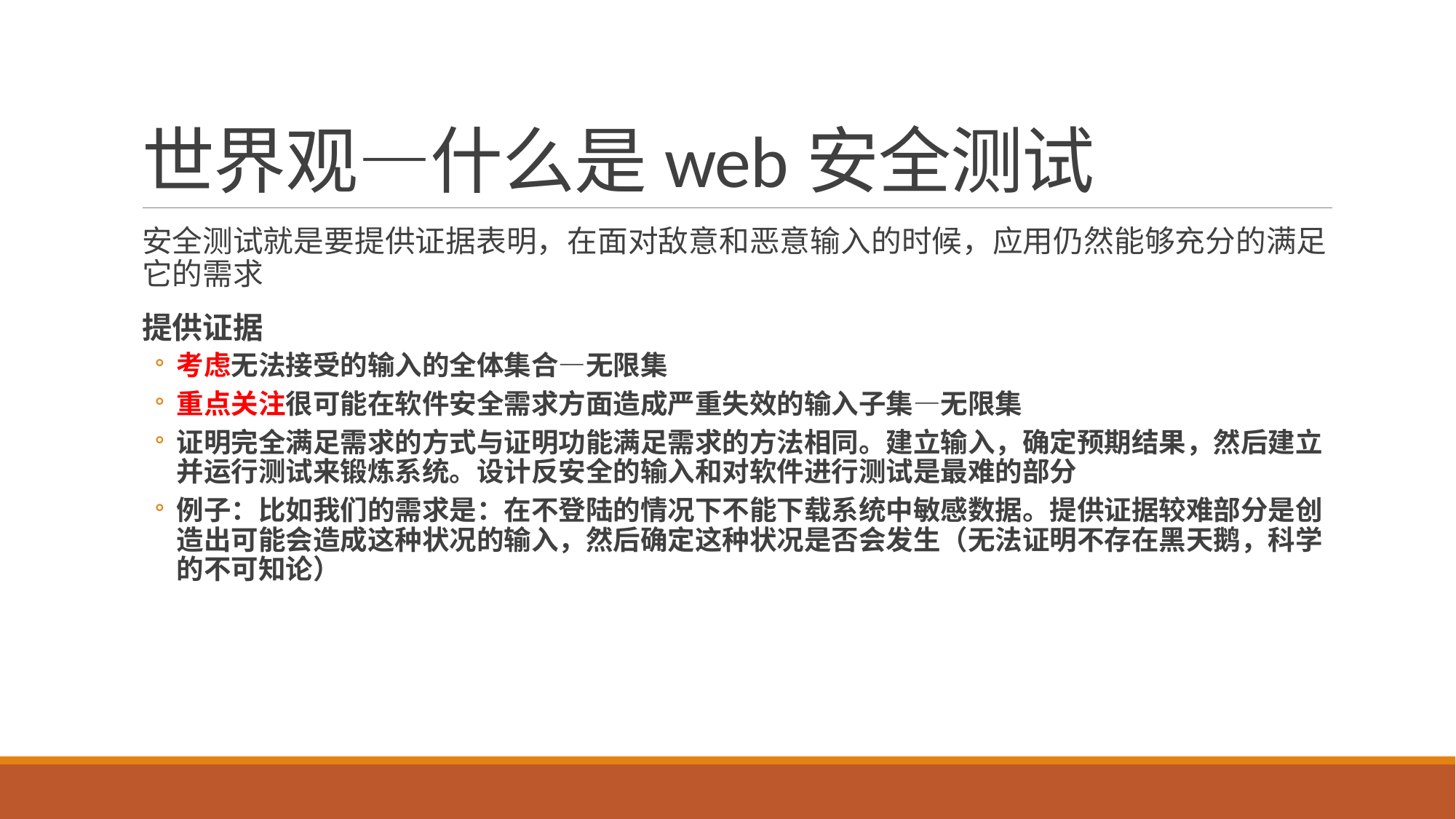

# 世界观—什么是web安全测试
安全测试就是要提供证据表明，在面对敌意和恶意输入的时候，应用仍然能够充分的满足它的需求
提供证据
考虑无法接受的输入的全体集合—无限集
重点关注很可能在软件安全需求方面造成严重失效的输入子集—无限集
证明完全满足需求的方式与证明功能满足需求的方法相同。建立输入，确定预期结果，然后建立并运行测试来锻炼系统。设计反安全的输入和对软件进行测试是最难的部分
例子：比如我们的需求是：在不登陆的情况下不能下载系统中敏感数据。提供证据较难部分是创造出可能会造成这种状况的输入，然后确定这种状况是否会发生（无法证明不存在黑天鹅，科学的不可知论）